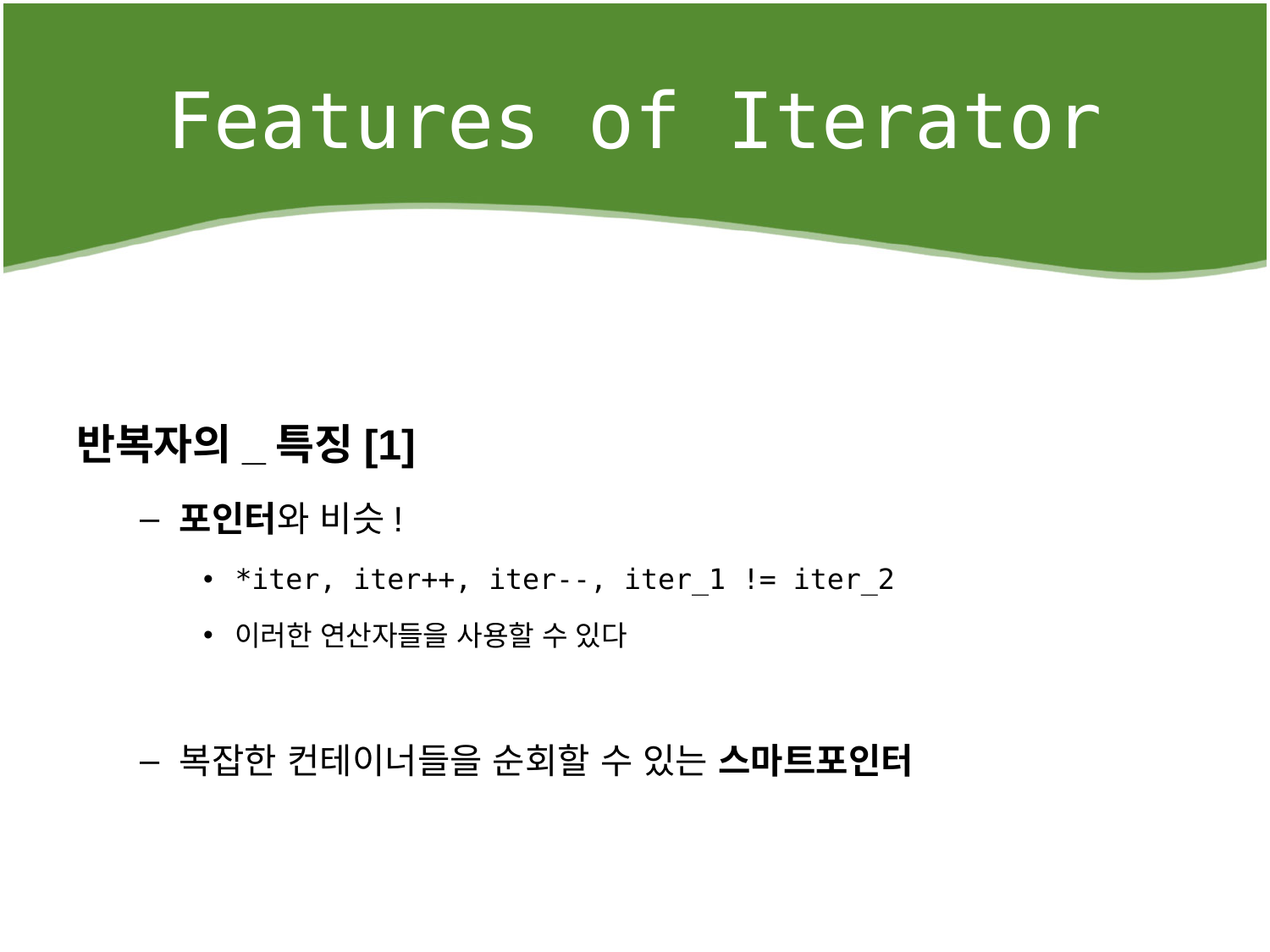

# Features of Iterator
반복자의_특징[1]
포인터와 비슷!
*iter, iter++, iter--, iter_1 != iter_2
이러한 연산자들을 사용할 수 있다

복잡한 컨테이너들을 순회할 수 있는 스마트포인터